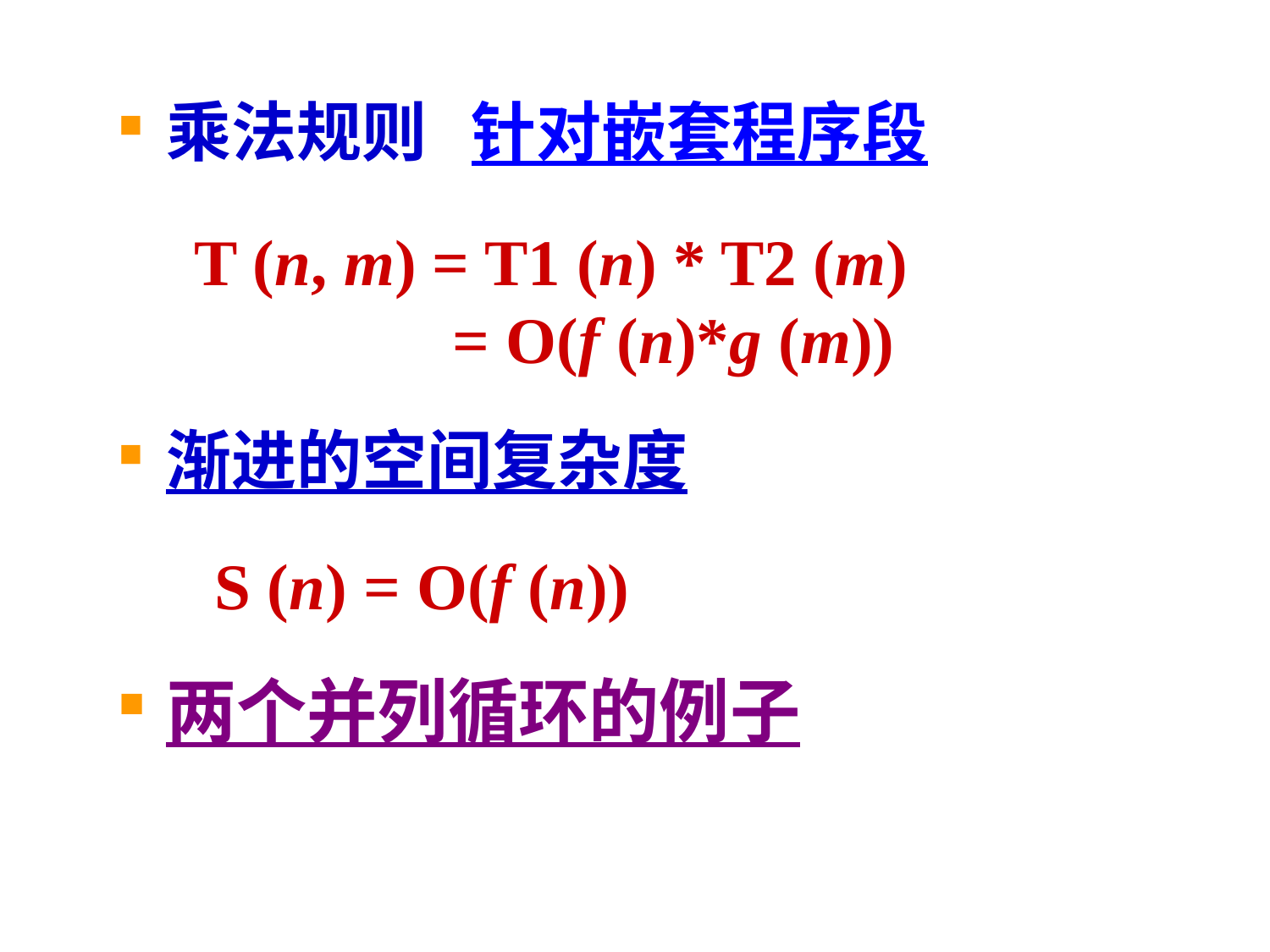

乘法规则   针对嵌套程序段
  T (n, m) = T1 (n) * T2 (m)
		  = O(f (n)*g (m))
渐进的空间复杂度
   S (n) = O(f (n))

两个并列循环的例子